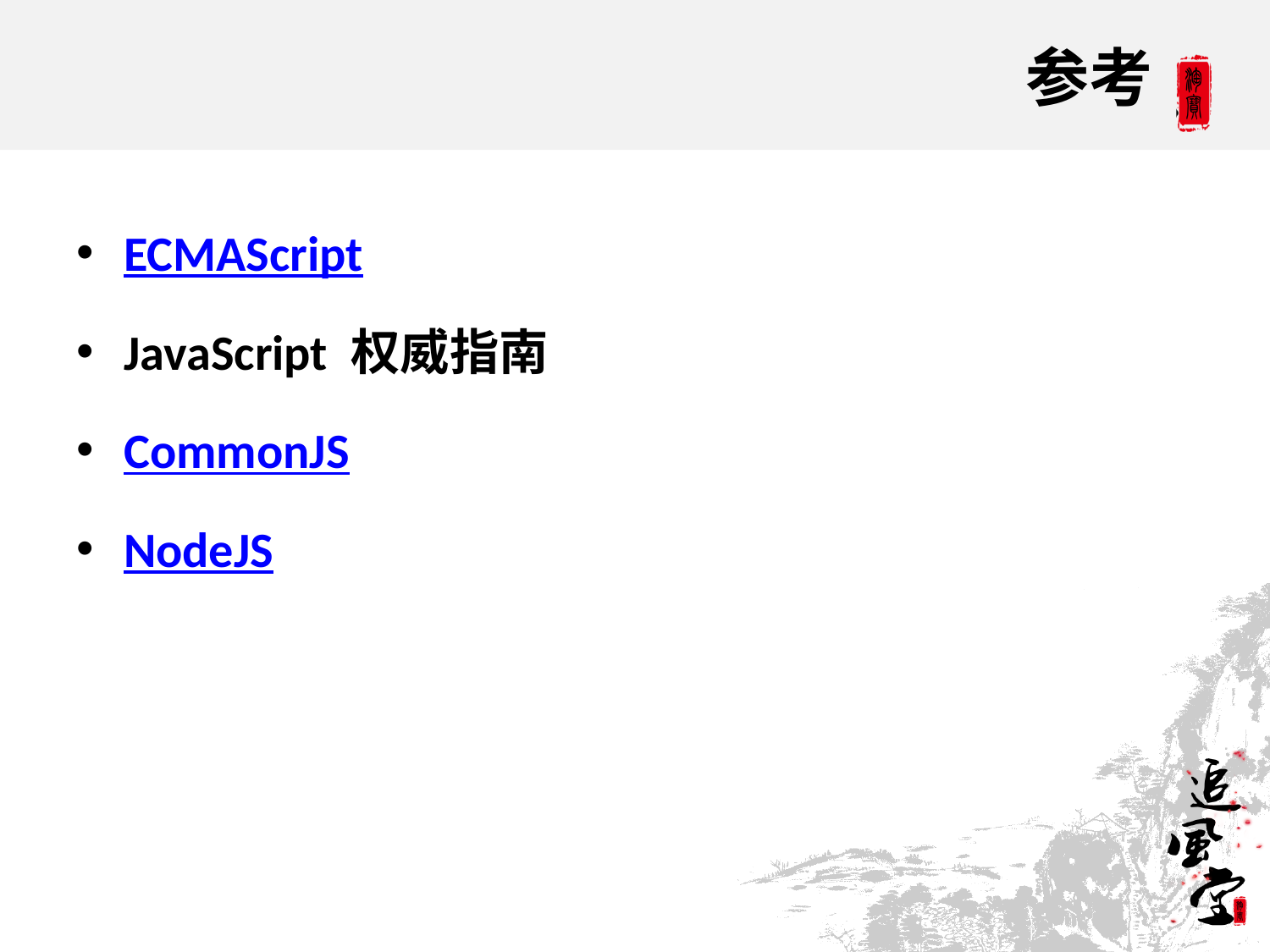

# 参考
ECMAScript
JavaScript 权威指南
CommonJS
NodeJS